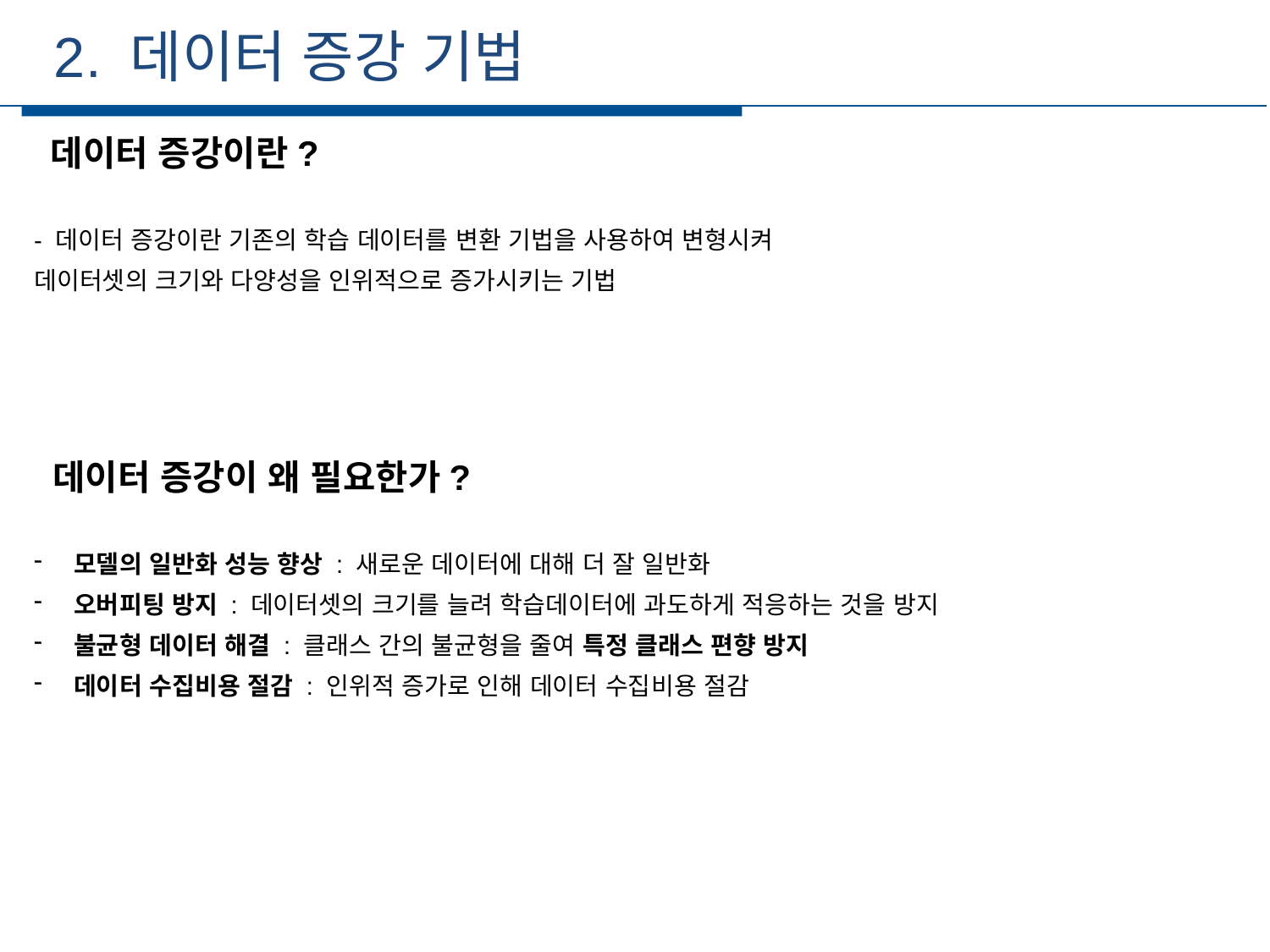

2. 데이터 증강 기법
세부일정

 데이터 증강이란?

- 데이터 증강이란 기존의 학습 데이터를 변환 기법을 사용하여 변형시켜
데이터셋의 크기와 다양성을 인위적으로 증가시키는 기법

 데이터 증강이 왜 필요한가?

모델의 일반화 성능 향상 : 새로운 데이터에 대해 더 잘 일반화
오버피팅 방지 : 데이터셋의 크기를 늘려 학습데이터에 과도하게 적응하는 것을 방지
불균형 데이터 해결 : 클래스 간의 불균형을 줄여 특정 클래스 편향 방지
데이터 수집비용 절감 : 인위적 증가로 인해 데이터 수집비용 절감